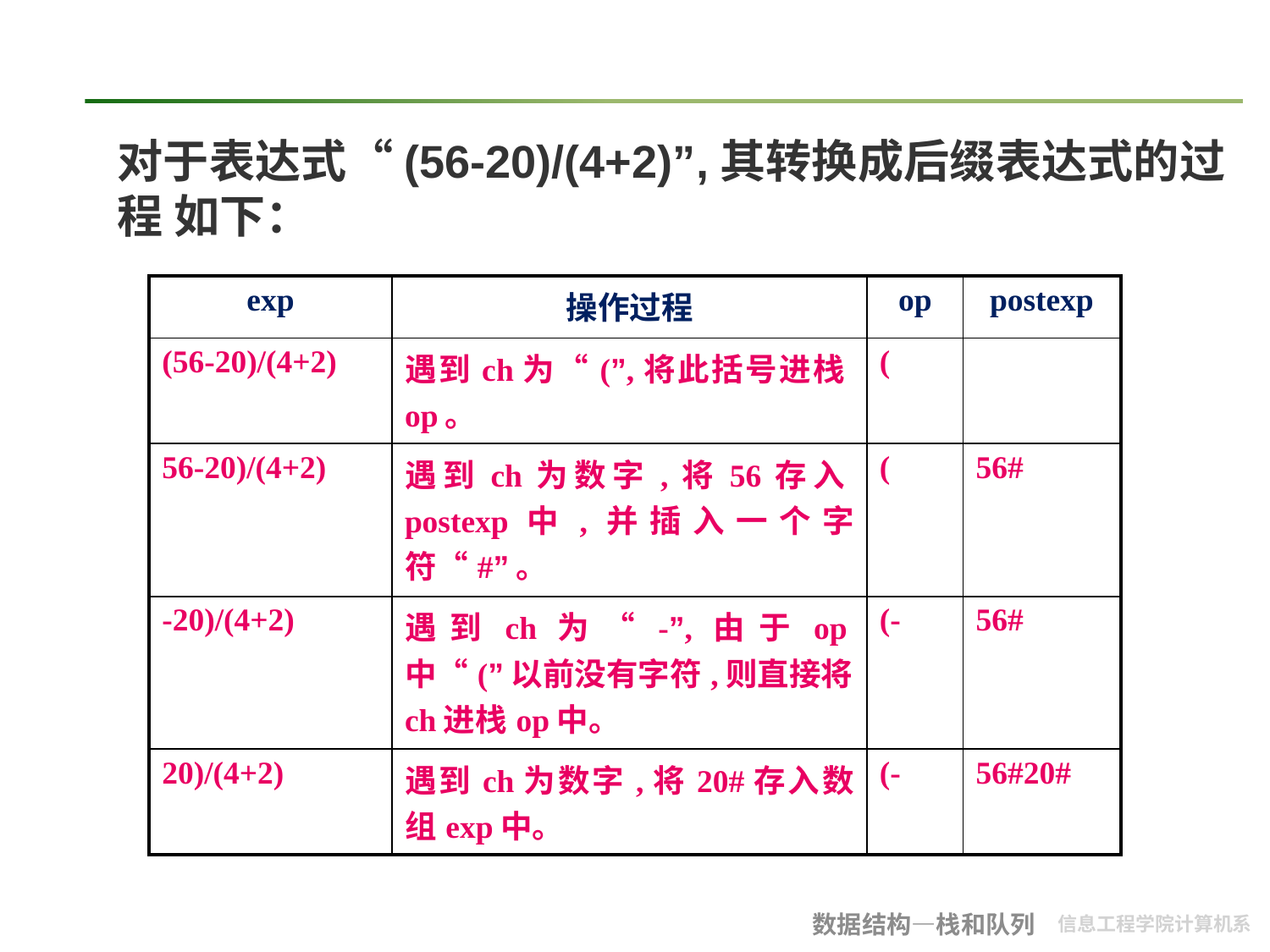

#
对于表达式“(56-20)/(4+2)”,其转换成后缀表达式的过程 如下：
| exp | 操作过程 | op | postexp |
| --- | --- | --- | --- |
| (56-20)/(4+2) | 遇到ch为“(”,将此括号进栈op。 | ( |  |
| 56-20)/(4+2) | 遇到ch为数字,将56存入postexp中,并插入一个字符“#”。 | ( | 56# |
| -20)/(4+2) | 遇到ch为“-”,由于op中“(”以前没有字符,则直接将ch进栈op中。 | (- | 56# |
| 20)/(4+2) | 遇到ch为数字,将20#存入数组exp中。 | (- | 56#20# |